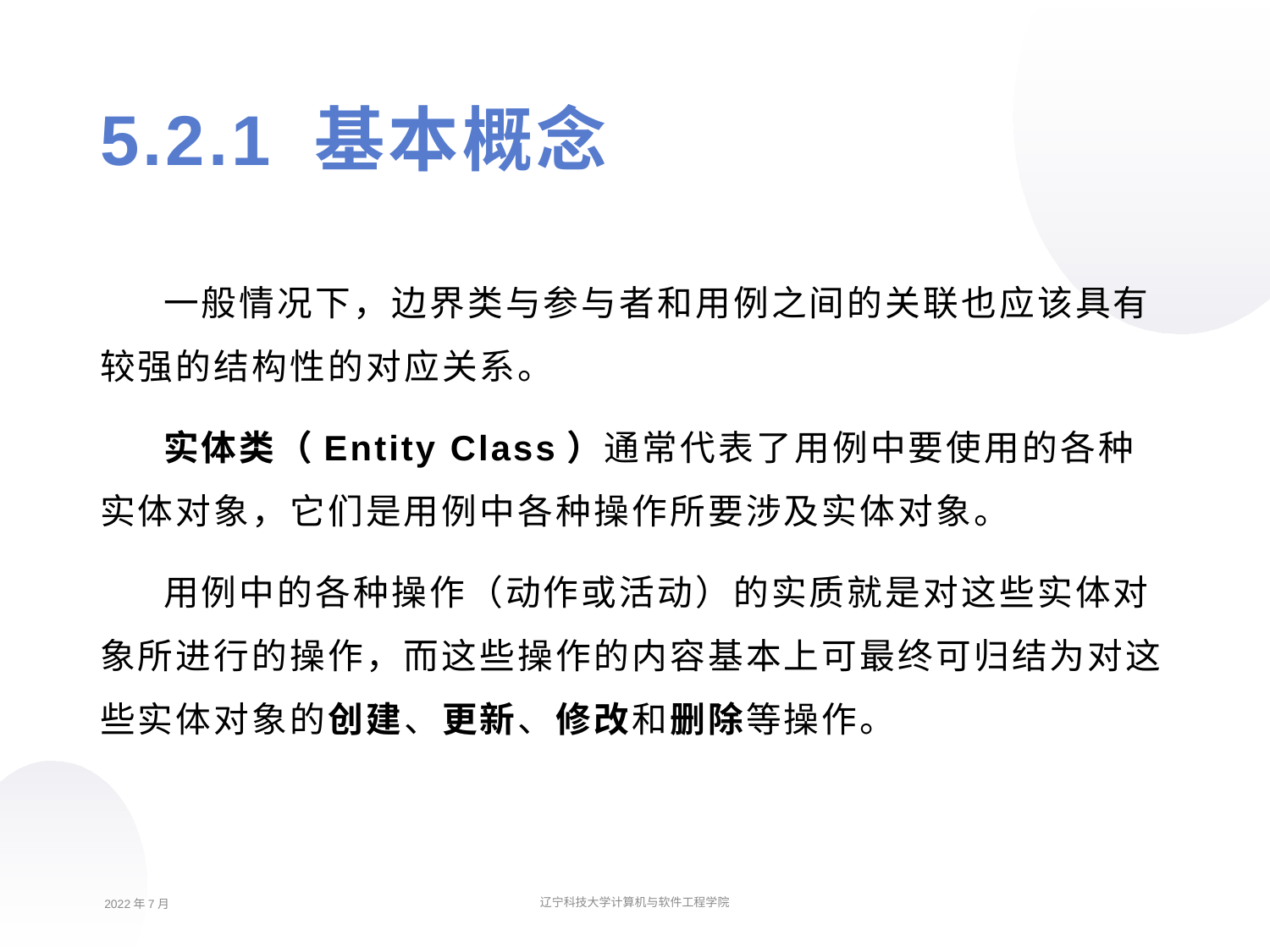

5.2.1 基本概念
一般情况下，边界类与参与者和用例之间的关联也应该具有较强的结构性的对应关系。
实体类（Entity Class）通常代表了用例中要使用的各种实体对象，它们是用例中各种操作所要涉及实体对象。
用例中的各种操作（动作或活动）的实质就是对这些实体对象所进行的操作，而这些操作的内容基本上可最终可归结为对这些实体对象的创建、更新、修改和删除等操作。

2022年7月
辽宁科技大学计算机与软件工程学院
60